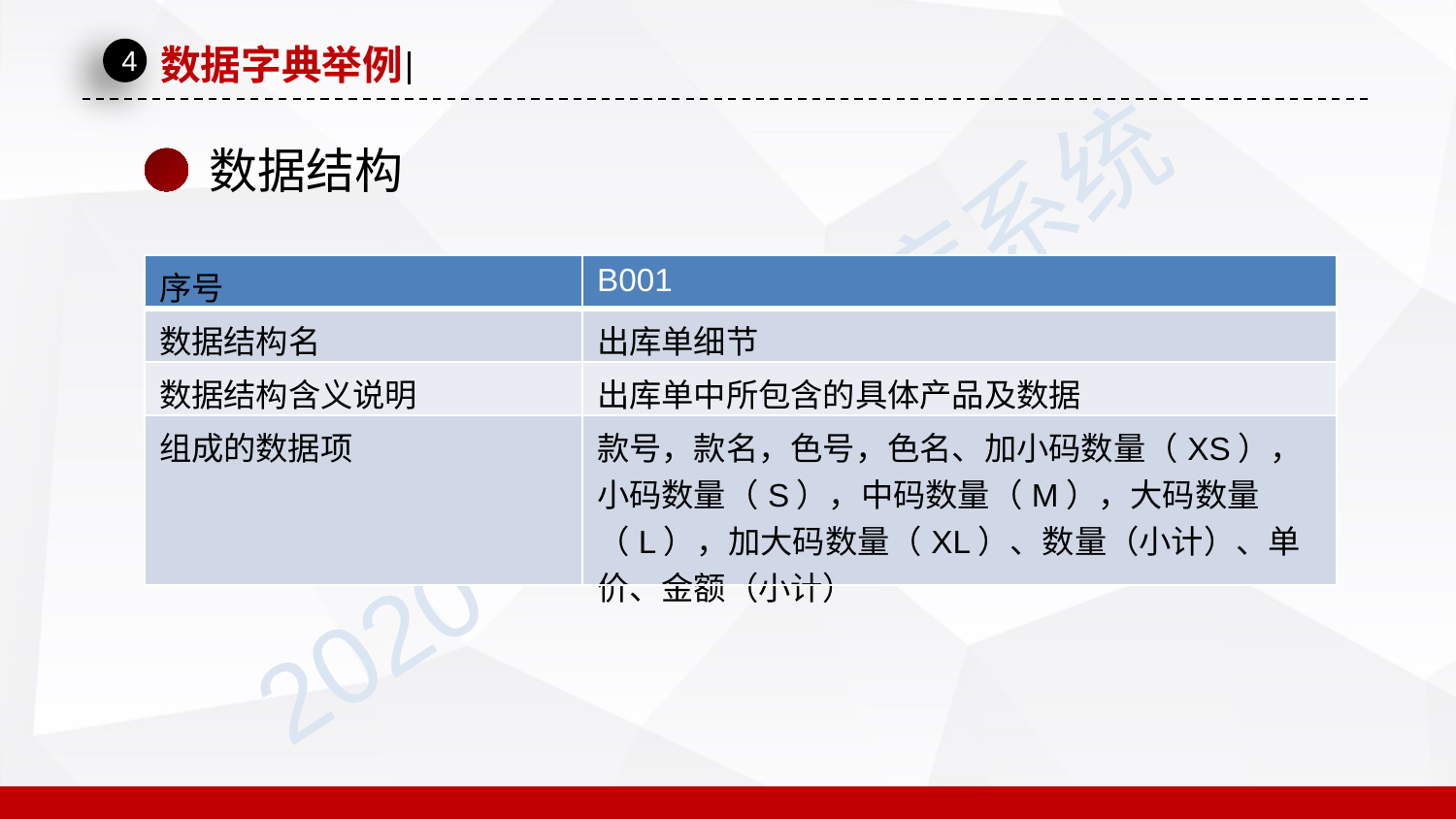

数据字典举例
4

数据结构

| 序号 | B001 |
| --- | --- |
| 数据结构名 | 出库单细节 |
| 数据结构含义说明 | 出库单中所包含的具体产品及数据 |
| 组成的数据项 | 款号，款名，色号，色名、加小码数量（XS），小码数量（S），中码数量（M），大码数量（L），加大码数量（XL）、数量（小计）、单价、金额（小计） |